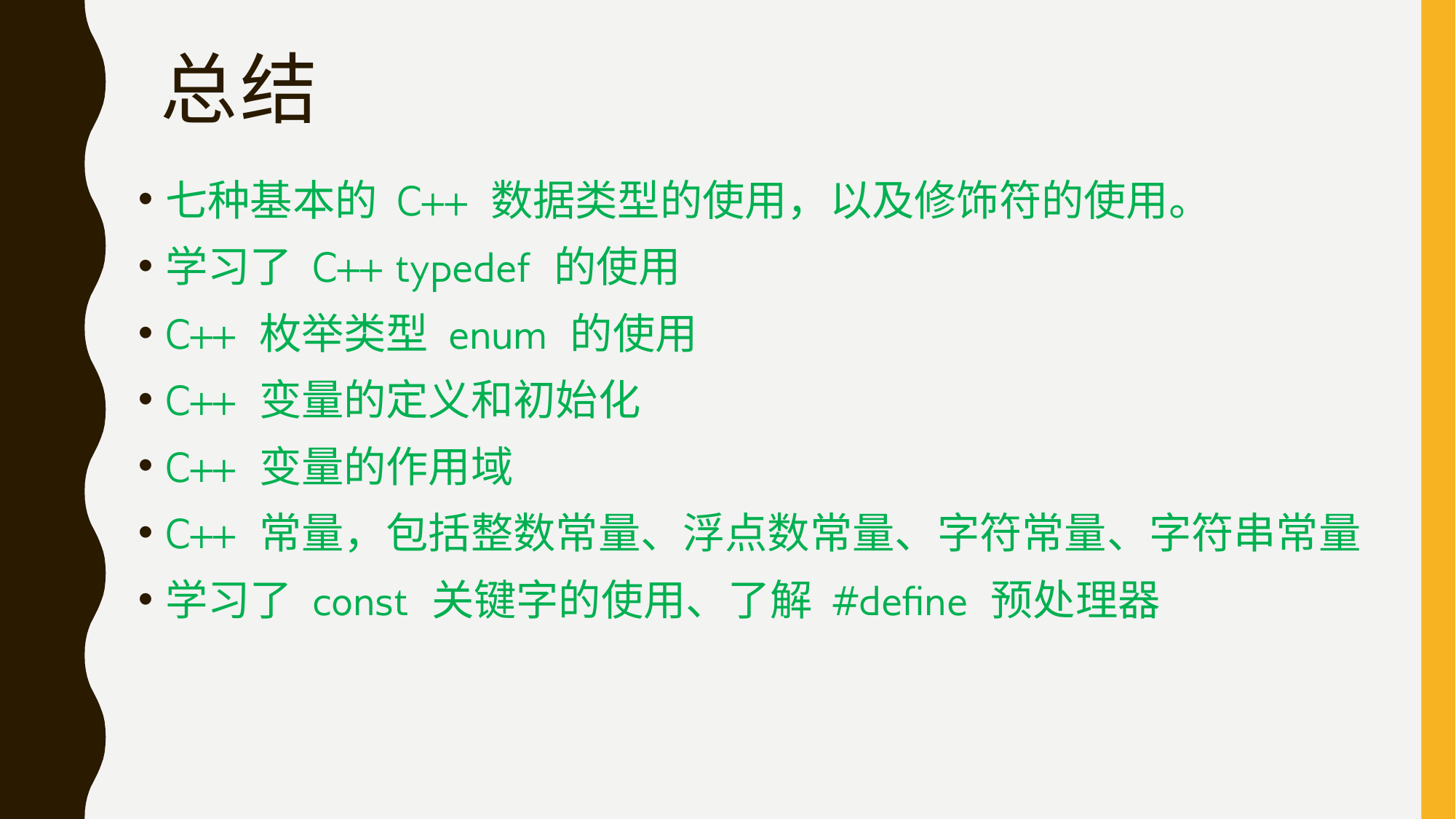

# 总结
七种基本的 C++ 数据类型的使用，以及修饰符的使用。
学习了 C++ typedef 的使用
C++ 枚举类型 enum 的使用
C++ 变量的定义和初始化
C++ 变量的作用域
C++ 常量，包括整数常量、浮点数常量、字符常量、字符串常量
学习了 const 关键字的使用、了解 #define 预处理器